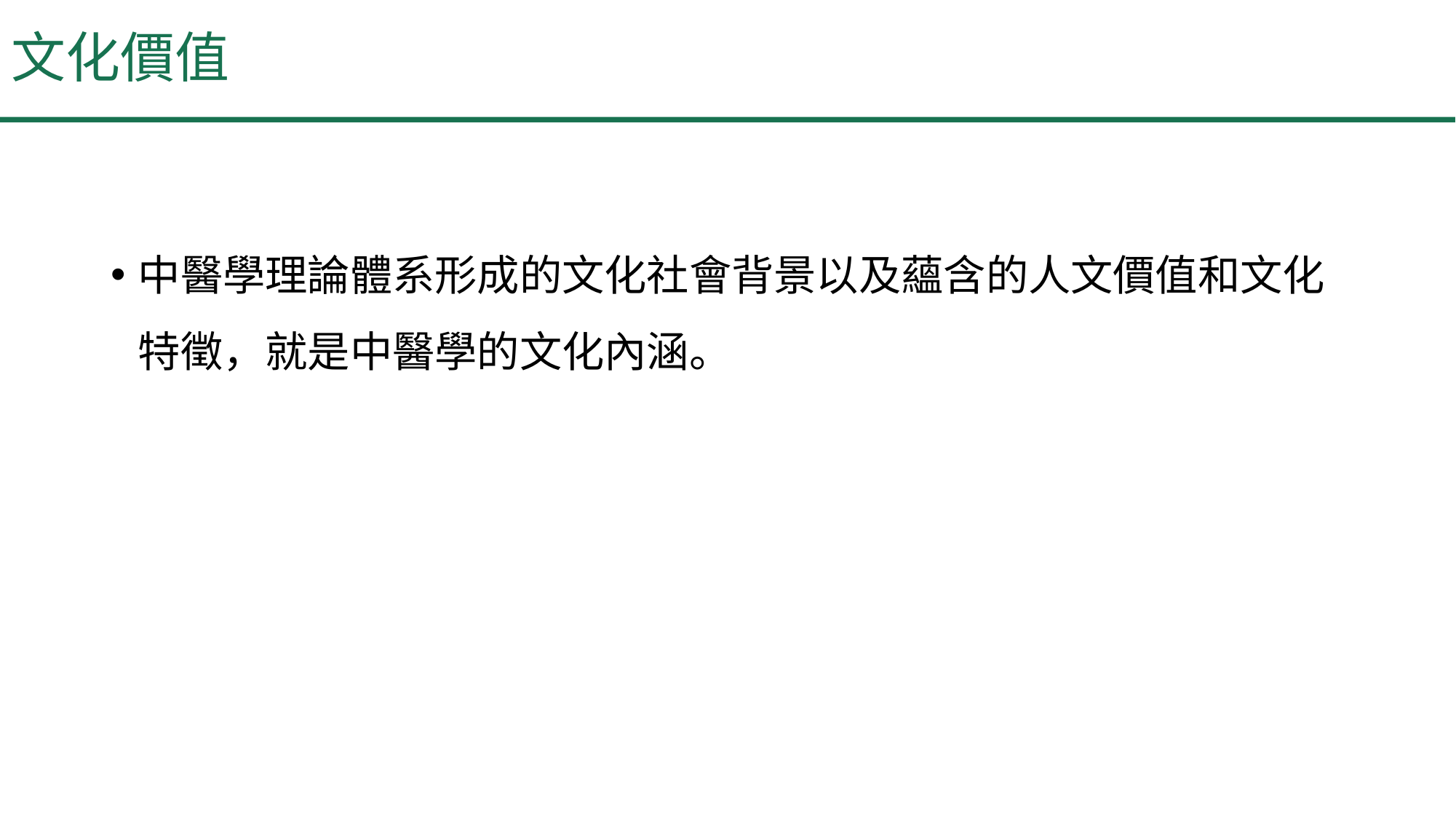

# 文化價值
中醫學理論體系形成的文化社會背景以及蘊含的人文價值和文化特徵，就是中醫學的文化內涵。